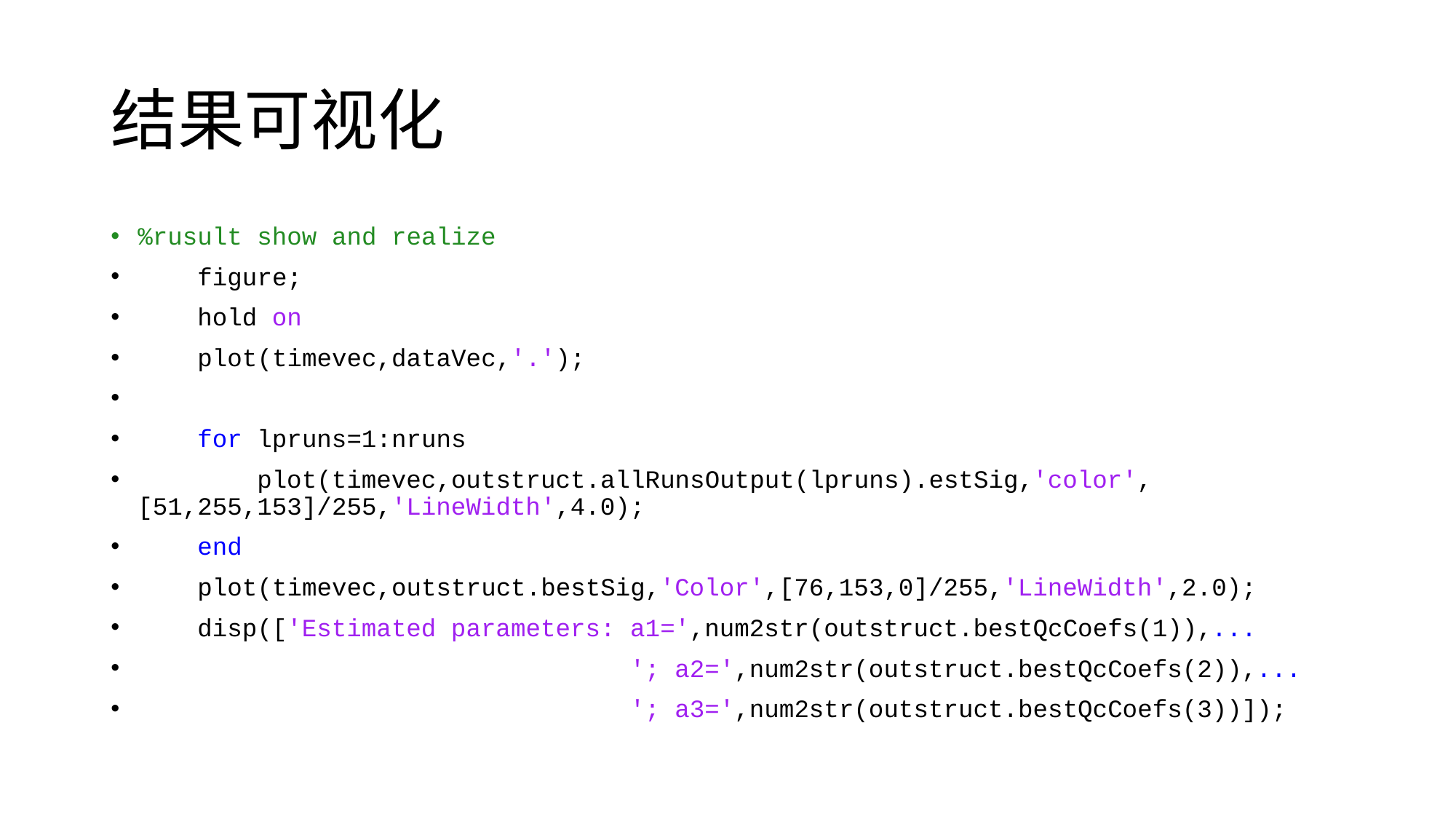

# 结果可视化
%rusult show and realize
    figure;
    hold on
    plot(timevec,dataVec,'.');

    for lpruns=1:nruns
        plot(timevec,outstruct.allRunsOutput(lpruns).estSig,'color',[51,255,153]/255,'LineWidth',4.0);
    end
    plot(timevec,outstruct.bestSig,'Color',[76,153,0]/255,'LineWidth',2.0);
    disp(['Estimated parameters: a1=',num2str(outstruct.bestQcCoefs(1)),...
                                 '; a2=',num2str(outstruct.bestQcCoefs(2)),...
                                 '; a3=',num2str(outstruct.bestQcCoefs(3))]);